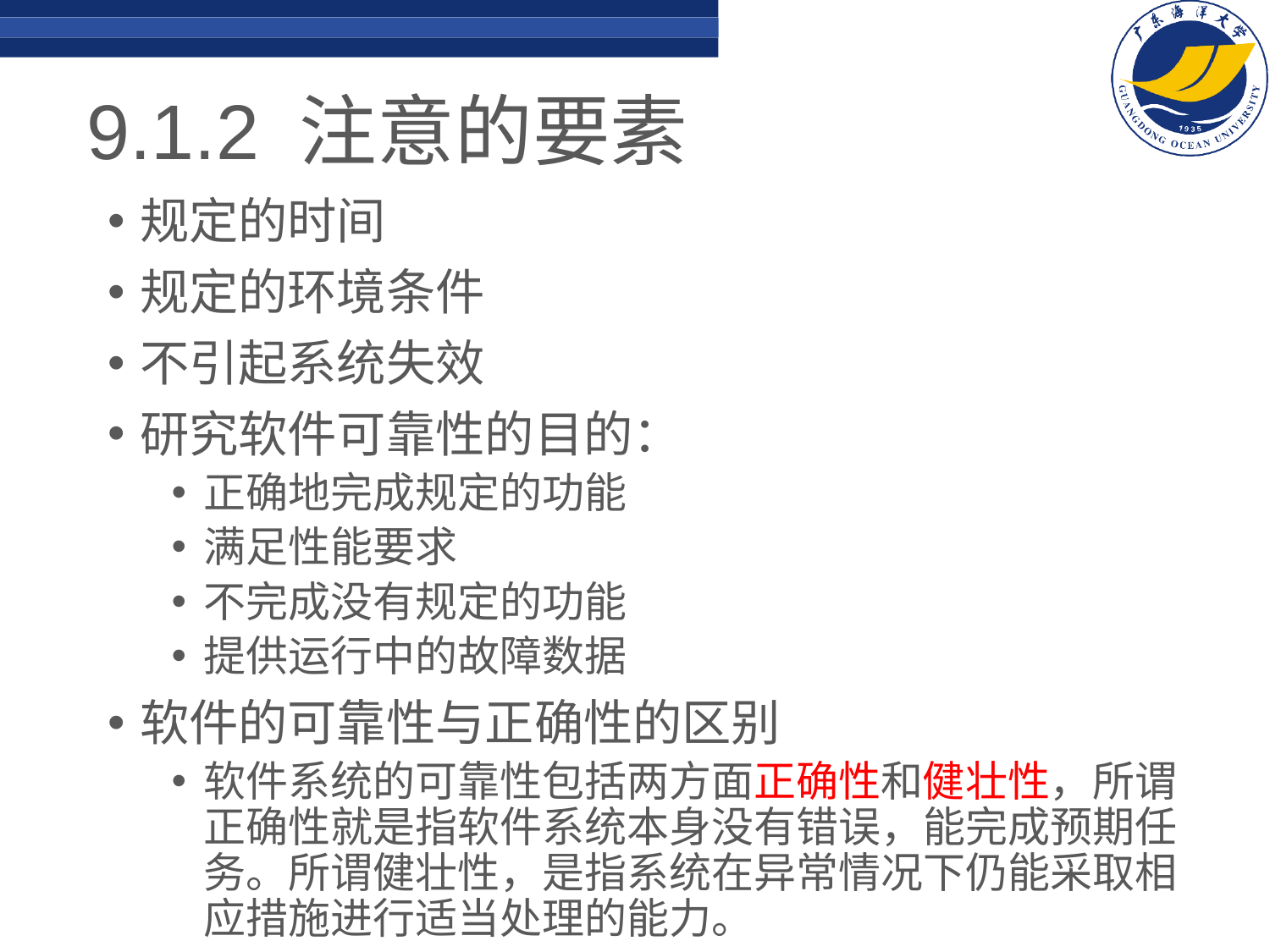

# 9.1.2 注意的要素
规定的时间
规定的环境条件
不引起系统失效
研究软件可靠性的目的：
正确地完成规定的功能
满足性能要求
不完成没有规定的功能
提供运行中的故障数据
软件的可靠性与正确性的区别
软件系统的可靠性包括两方面正确性和健壮性，所谓正确性就是指软件系统本身没有错误，能完成预期任务。所谓健壮性，是指系统在异常情况下仍能采取相应措施进行适当处理的能力。
5